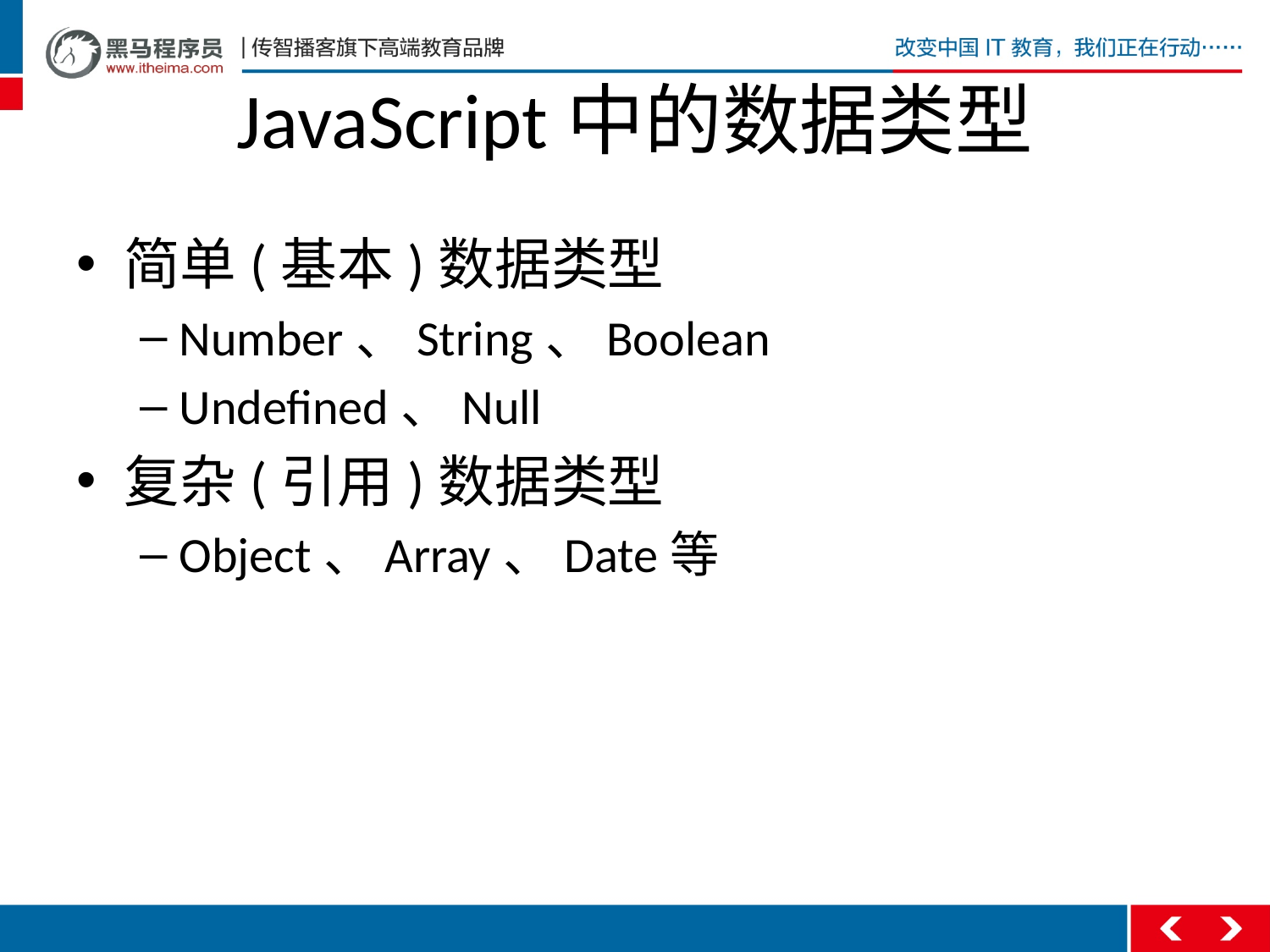

# JavaScript中的数据类型
简单(基本)数据类型
Number、String、Boolean
Undefined、Null
复杂(引用)数据类型
Object、Array、Date等